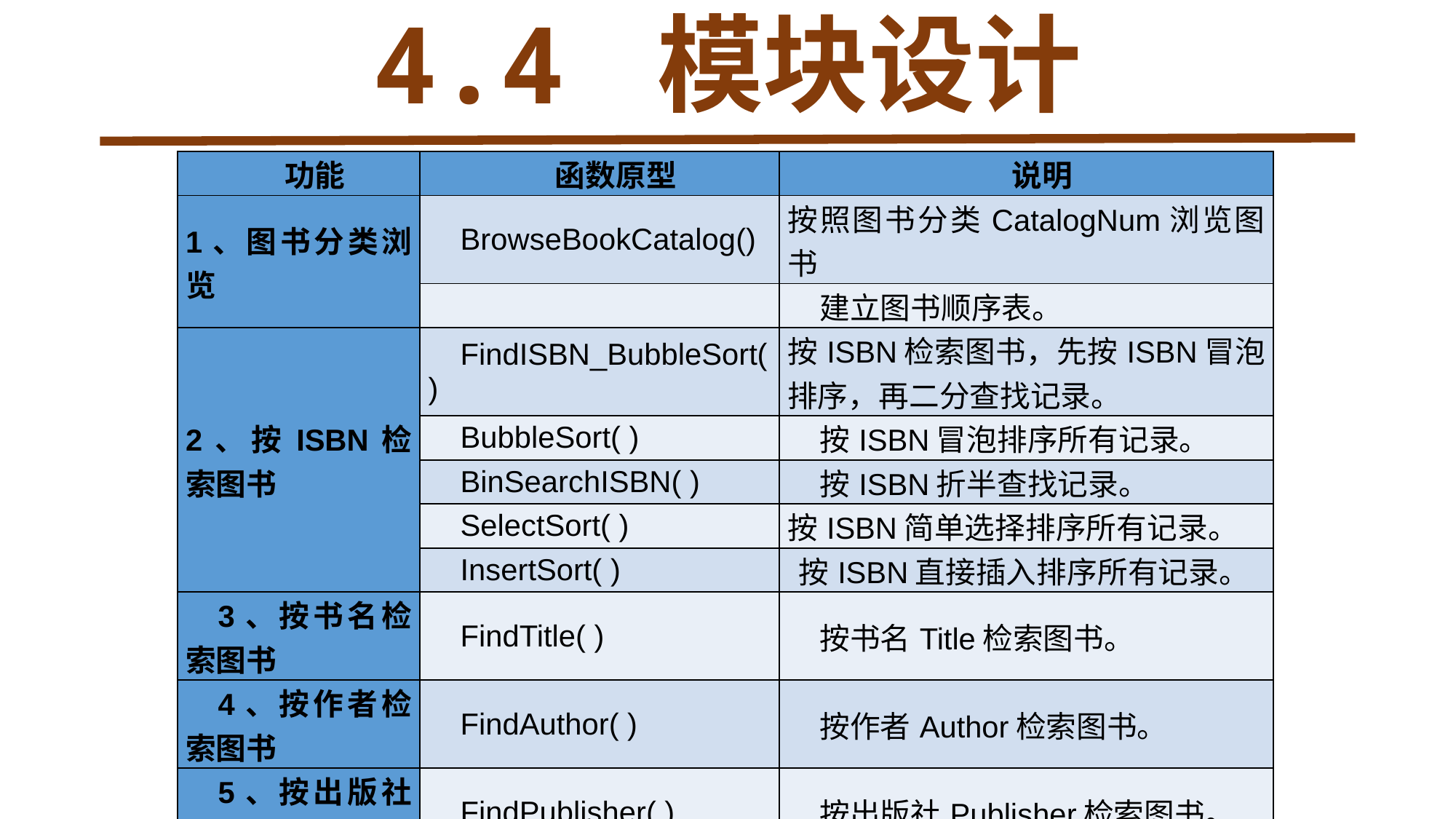

4.4 模块设计
| 功能 | 函数原型 | 说明 |
| --- | --- | --- |
| 1、图书分类浏览 | BrowseBookCatalog() | 按照图书分类CatalogNum浏览图书 |
|  |  | 建立图书顺序表。 |
| 2、按ISBN检索图书 | FindISBN\_BubbleSort( ) | 按ISBN检索图书，先按ISBN冒泡排序，再二分查找记录。 |
|  | BubbleSort( ) | 按ISBN冒泡排序所有记录。 |
|  | BinSearchISBN( ) | 按ISBN折半查找记录。 |
|  | SelectSort( ) | 按ISBN简单选择排序所有记录。 |
|  | InsertSort( ) | 按ISBN直接插入排序所有记录。 |
| 3、按书名检索图书 | FindTitle( ) | 按书名Title检索图书。 |
| 4、按作者检索图书 | FindAuthor( ) | 按作者Author检索图书。 |
| 5、按出版社检索图书 | FindPublisher( ) | 按出版社Publisher检索图书。 |